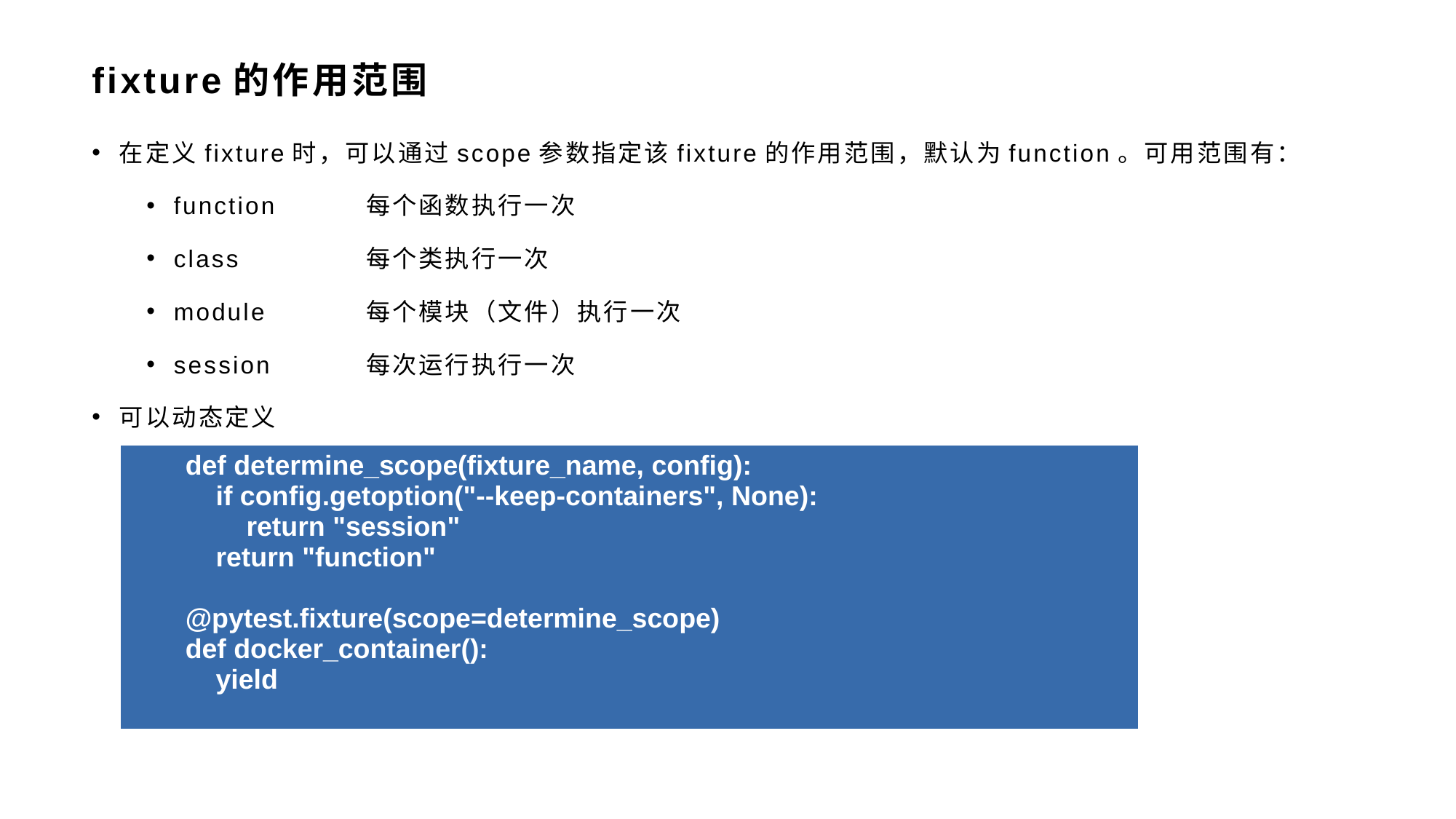

# fixture的作用范围
在定义fixture时，可以通过scope参数指定该fixture的作用范围，默认为function。可用范围有：
function	每个函数执行一次
class	每个类执行一次
module	每个模块（文件）执行一次
session	每次运行执行一次
可以动态定义

| def determine\_scope(fixture\_name, config): if config.getoption("--keep-containers", None): return "session" return "function" @pytest.fixture(scope=determine\_scope) def docker\_container(): yield |
| --- |